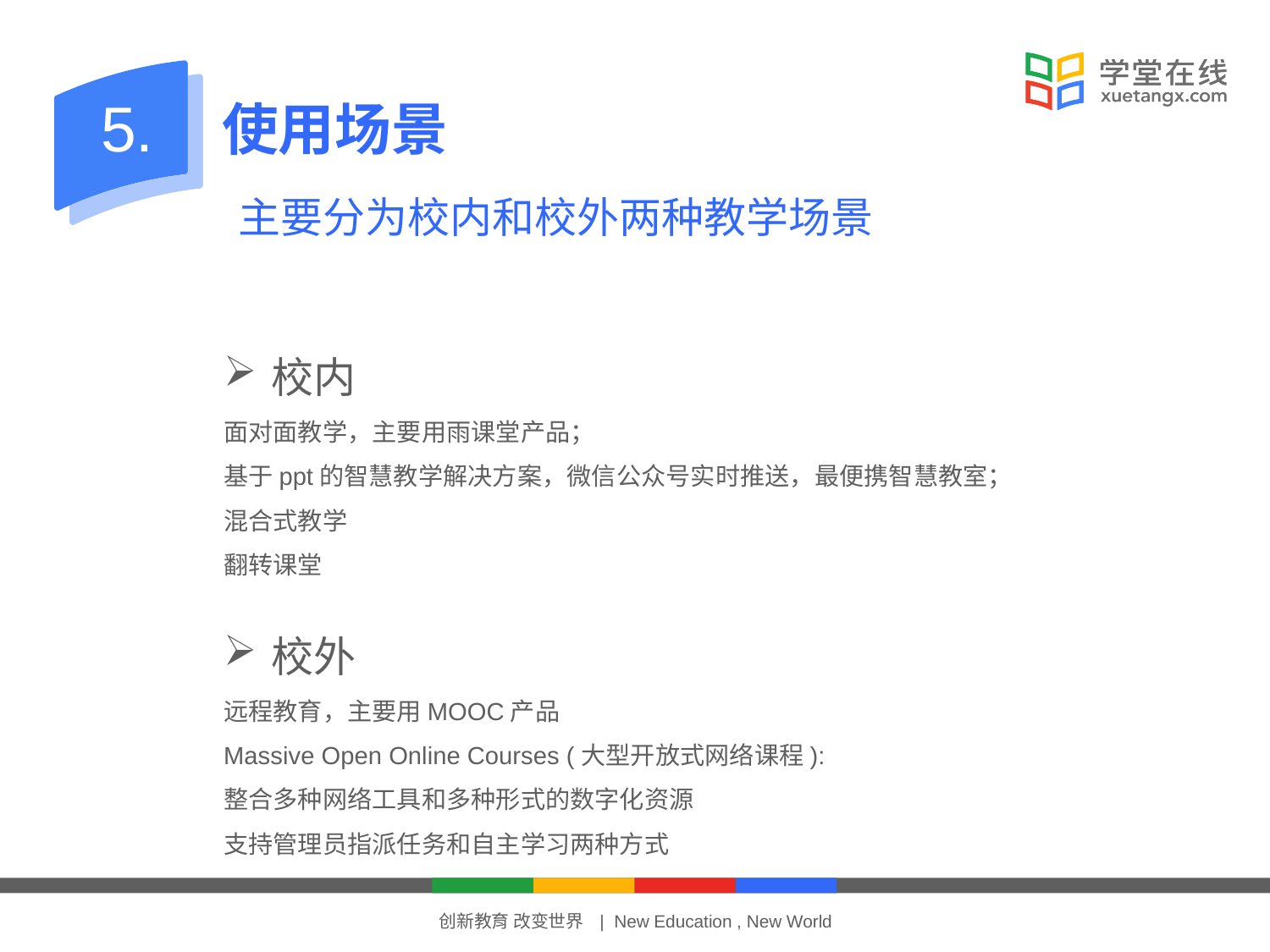

5.
使用场景
主要分为校内和校外两种教学场景
校内
面对面教学，主要用雨课堂产品；
基于ppt的智慧教学解决方案，微信公众号实时推送，最便携智慧教室；
混合式教学
翻转课堂
校外
远程教育，主要用MOOC产品
Massive Open Online Courses (大型开放式网络课程):
整合多种网络工具和多种形式的数字化资源
支持管理员指派任务和自主学习两种方式